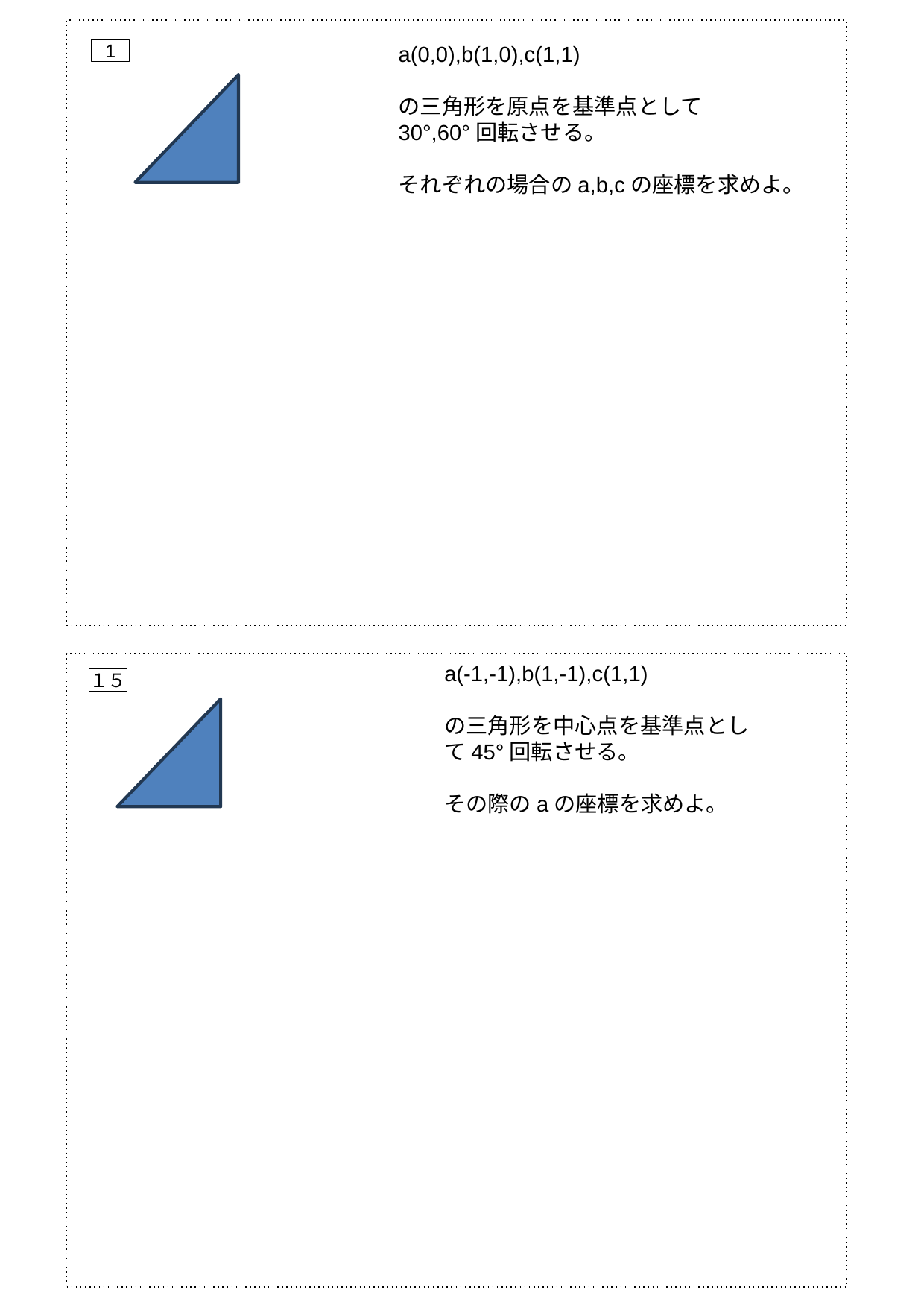

a(0,0),b(1,0),c(1,1)

の三角形を原点を基準点として
30°,60°回転させる。

それぞれの場合のa,b,cの座標を求めよ。
1

a(-1,-1),b(1,-1),c(1,1)

の三角形を中心点を基準点として45°回転させる。

その際のaの座標を求めよ。
１５